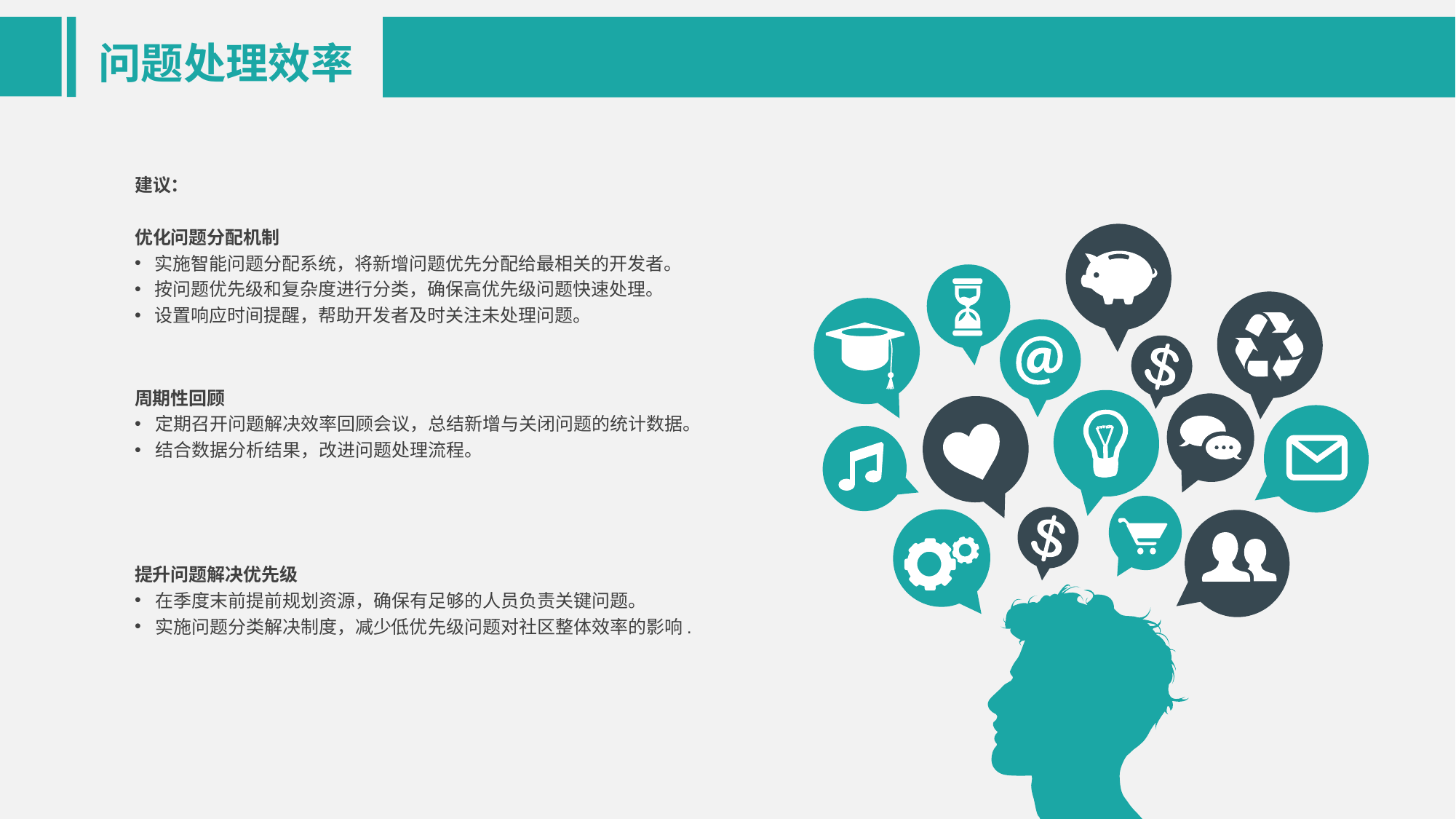

问题处理效率
建议：

优化问题分配机制
实施智能问题分配系统，将新增问题优先分配给最相关的开发者。
按问题优先级和复杂度进行分类，确保高优先级问题快速处理。
设置响应时间提醒，帮助开发者及时关注未处理问题。

周期性回顾
定期召开问题解决效率回顾会议，总结新增与关闭问题的统计数据。
结合数据分析结果，改进问题处理流程。
提升问题解决优先级
在季度末前提前规划资源，确保有足够的人员负责关键问题。
实施问题分类解决制度，减少低优先级问题对社区整体效率的影响.